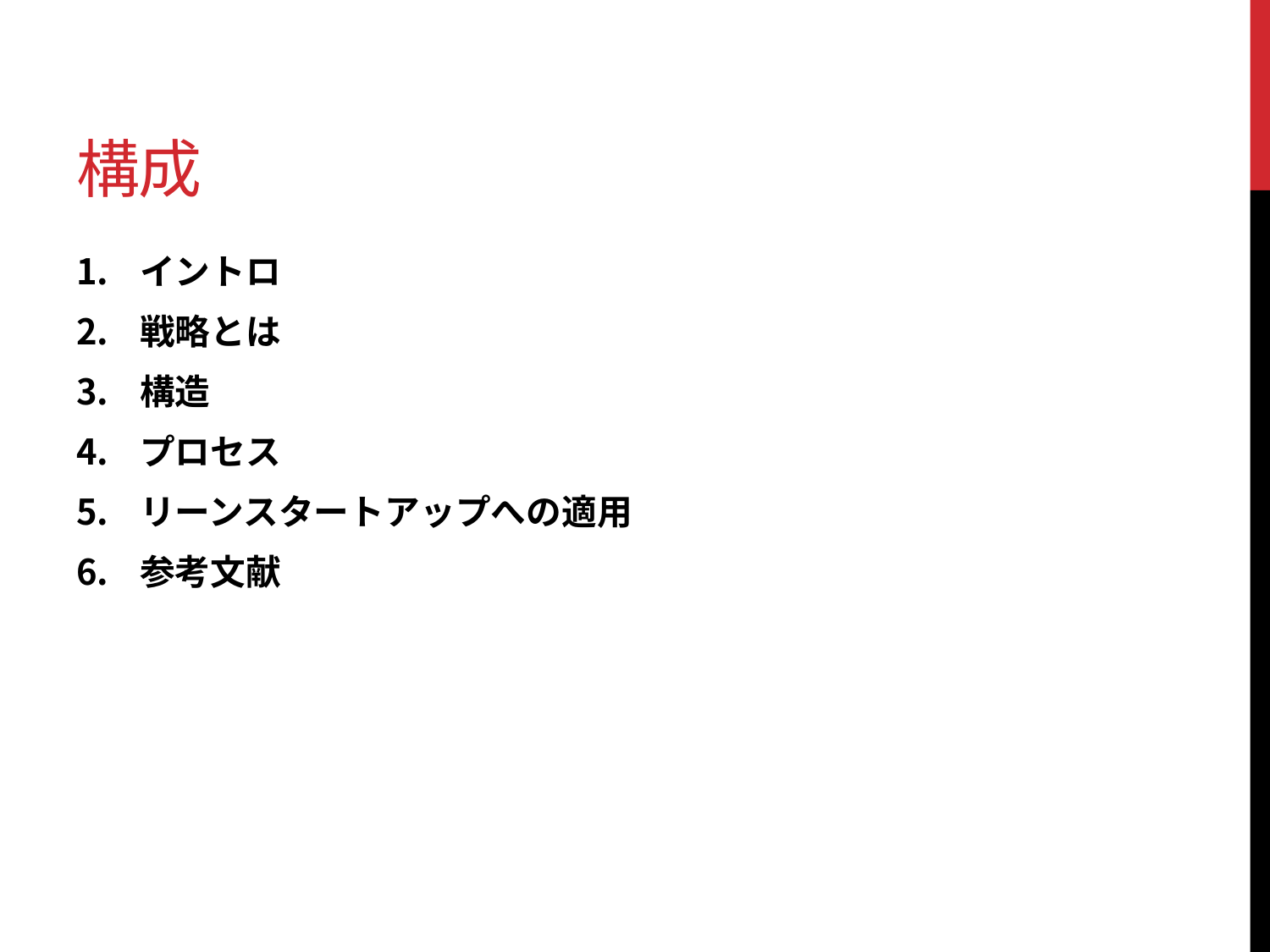

# 構成
イントロ
戦略とは
構造
プロセス
リーンスタートアップへの適用
参考文献